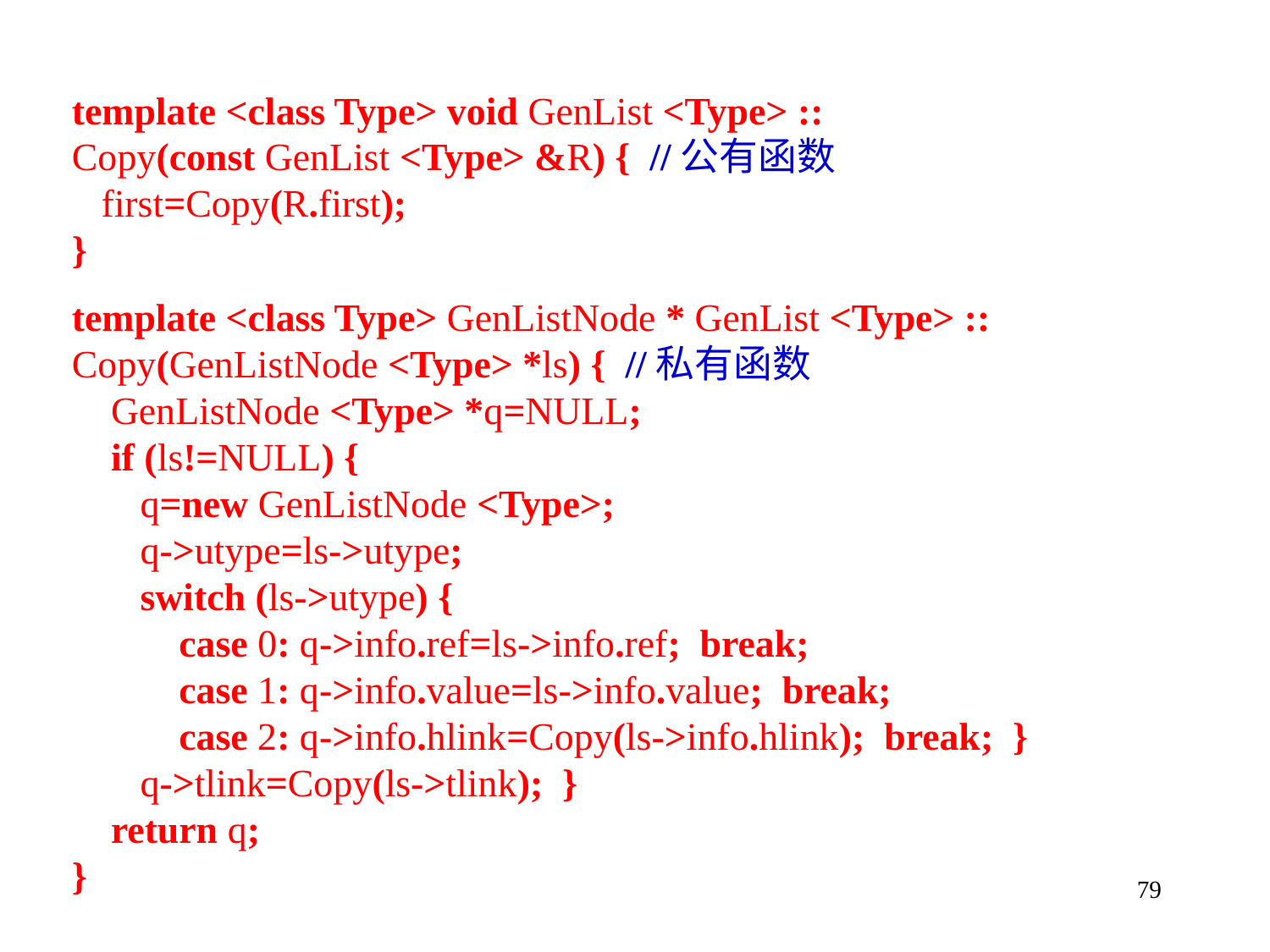

template <class Type> void GenList <Type> ::
Copy(const GenList <Type> &R) {  //公有函数
   first=Copy(R.first);
}
template <class Type> GenListNode * GenList <Type> ::
Copy(GenListNode <Type> *ls) {  //私有函数
    GenListNode <Type> *q=NULL;
    if (ls!=NULL) {
       q=new GenListNode <Type>;
       q->utype=ls->utype;
       switch (ls->utype) {
           case 0: q->info.ref=ls->info.ref;  break;
           case 1: q->info.value=ls->info.value;  break;
           case 2: q->info.hlink=Copy(ls->info.hlink);  break;  }
       q->tlink=Copy(ls->tlink);  }
    return q;
}

79